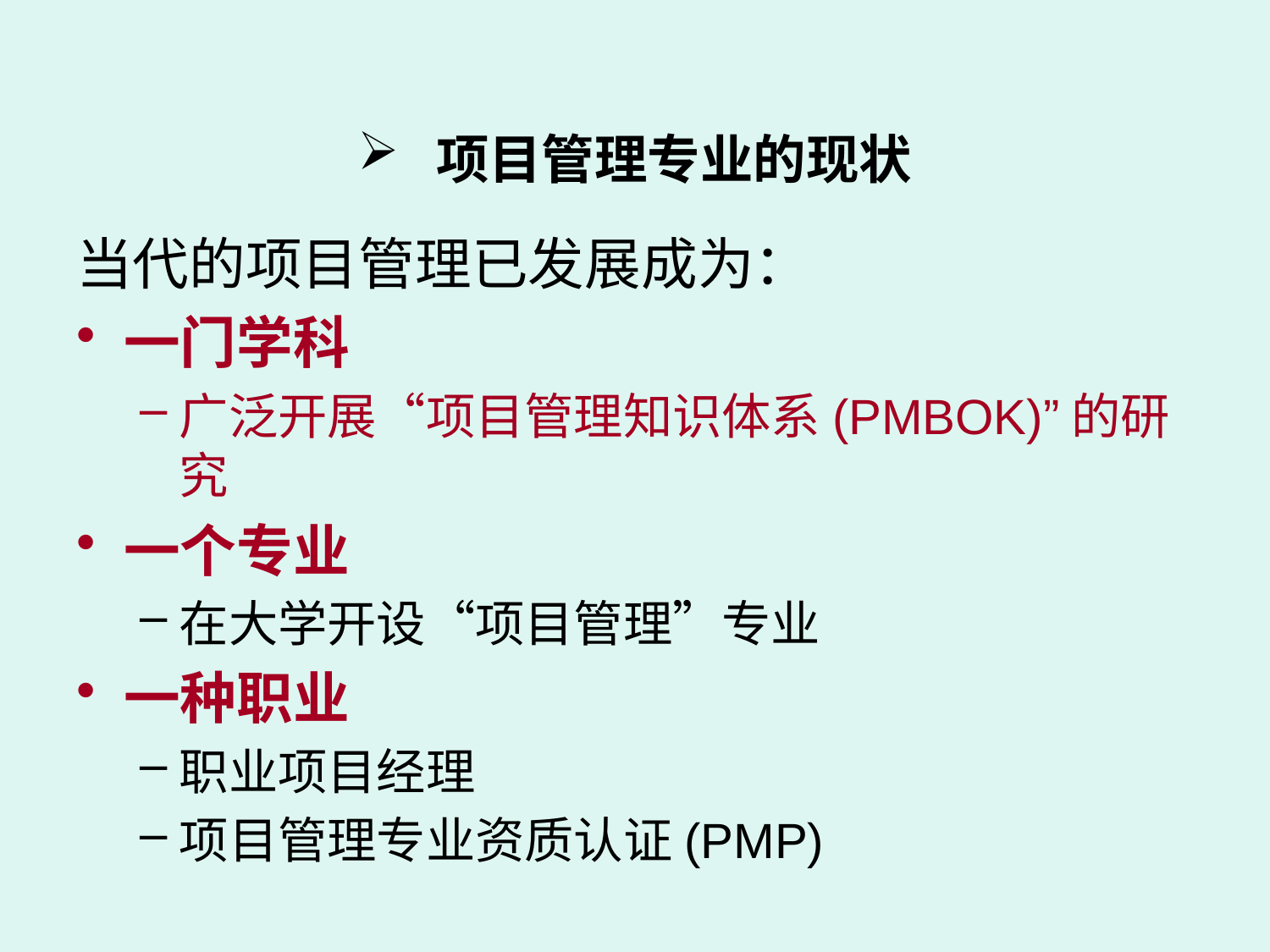

# 项目管理专业的现状
当代的项目管理已发展成为：
一门学科
广泛开展“项目管理知识体系(PMBOK)”的研究
一个专业
在大学开设“项目管理”专业
一种职业
职业项目经理
项目管理专业资质认证(PMP)

31